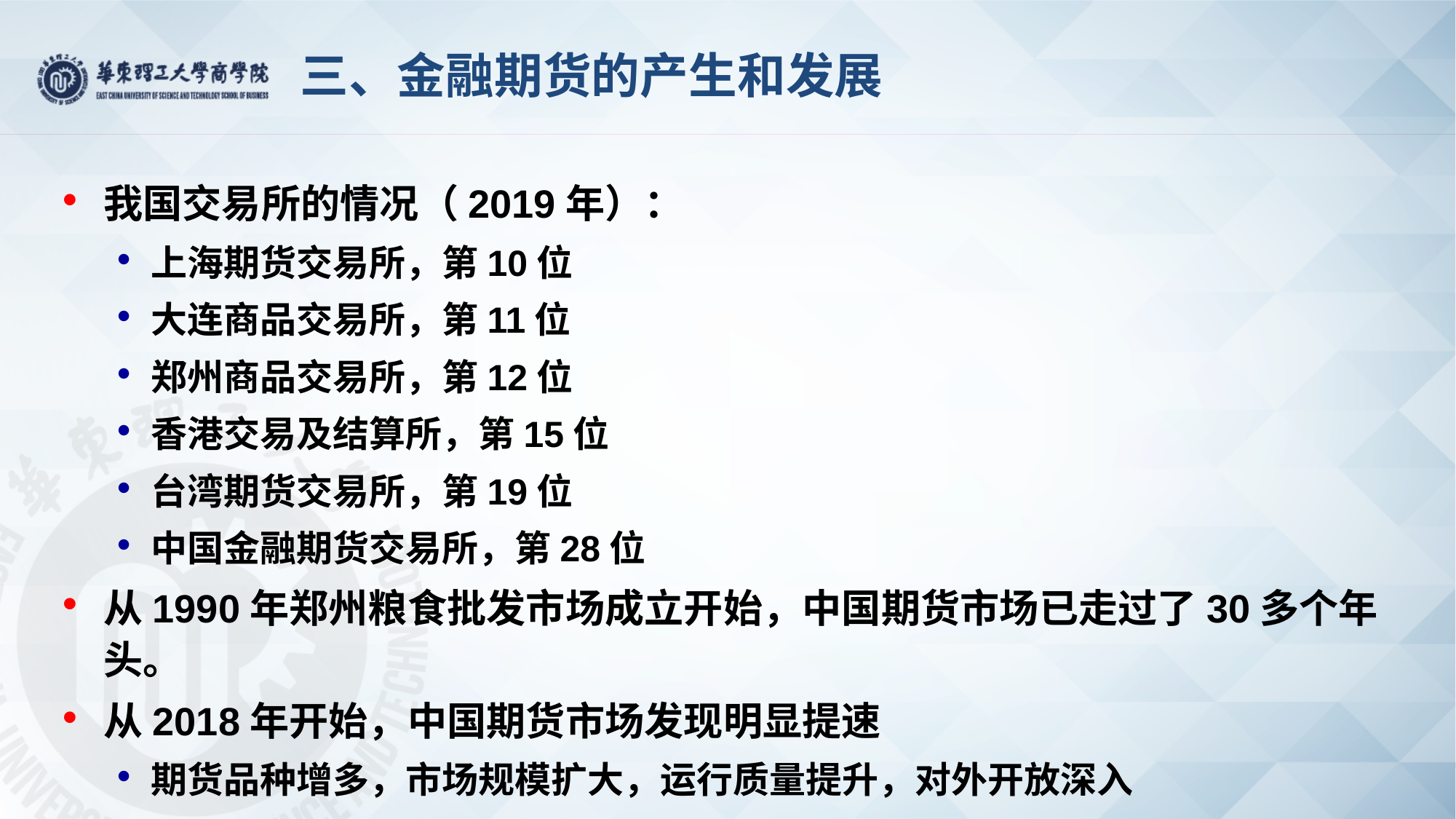

# 三、金融期货的产生和发展
我国交易所的情况（2019年）：
上海期货交易所，第10位
大连商品交易所，第11位
郑州商品交易所，第12位
香港交易及结算所，第15位
台湾期货交易所，第19位
中国金融期货交易所，第28位
从1990年郑州粮食批发市场成立开始，中国期货市场已走过了30多个年头。
从2018年开始，中国期货市场发现明显提速
期货品种增多，市场规模扩大，运行质量提升，对外开放深入